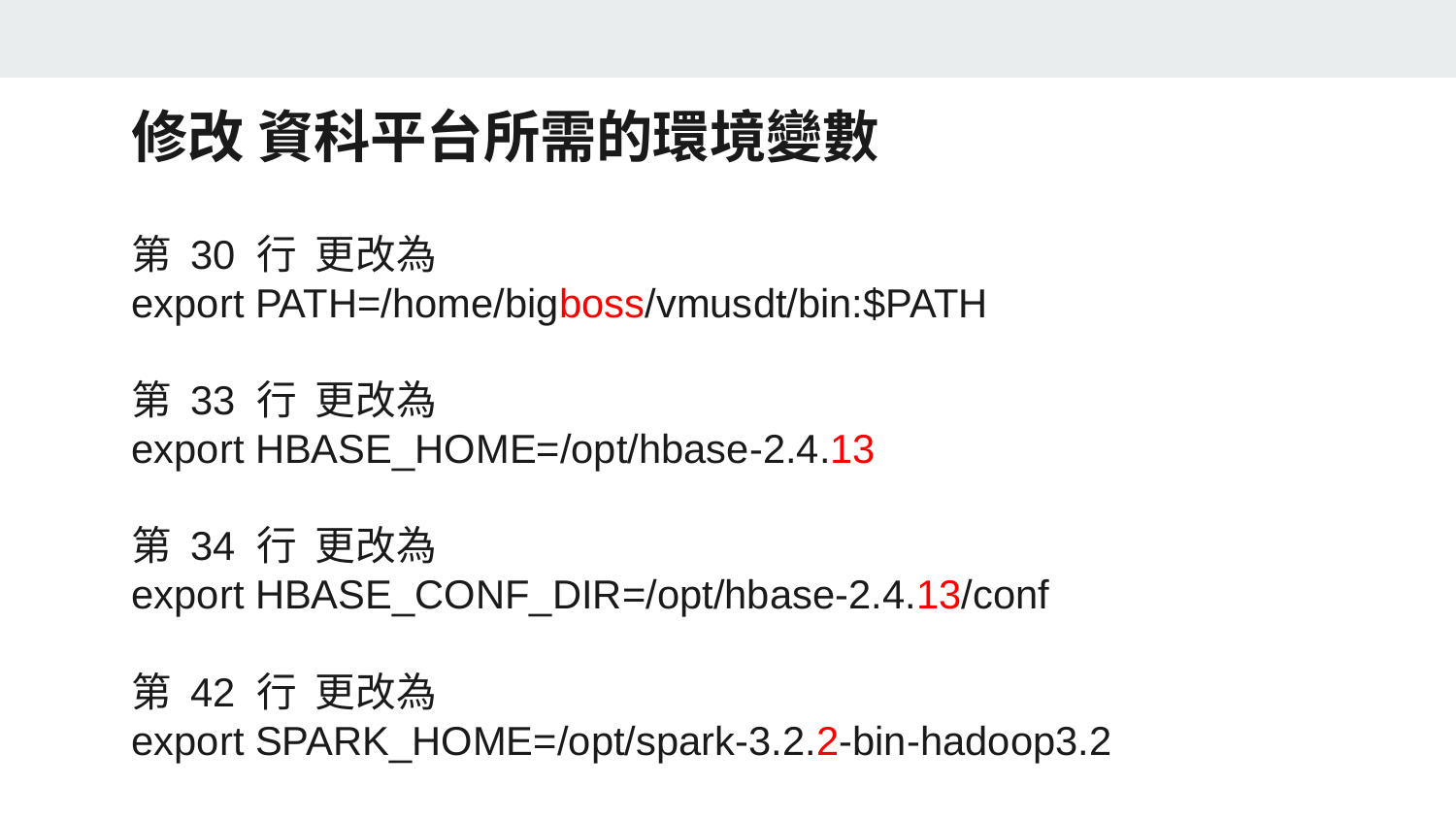

修改 資科平台所需的環境變數
第 30 行  更改為
export PATH=/home/bigboss/vmusdt/bin:$PATH
第 33 行  更改為
export HBASE_HOME=/opt/hbase-2.4.13
第 34 行  更改為
export HBASE_CONF_DIR=/opt/hbase-2.4.13/conf

第 42 行  更改為
export SPARK_HOME=/opt/spark-3.2.2-bin-hadoop3.2